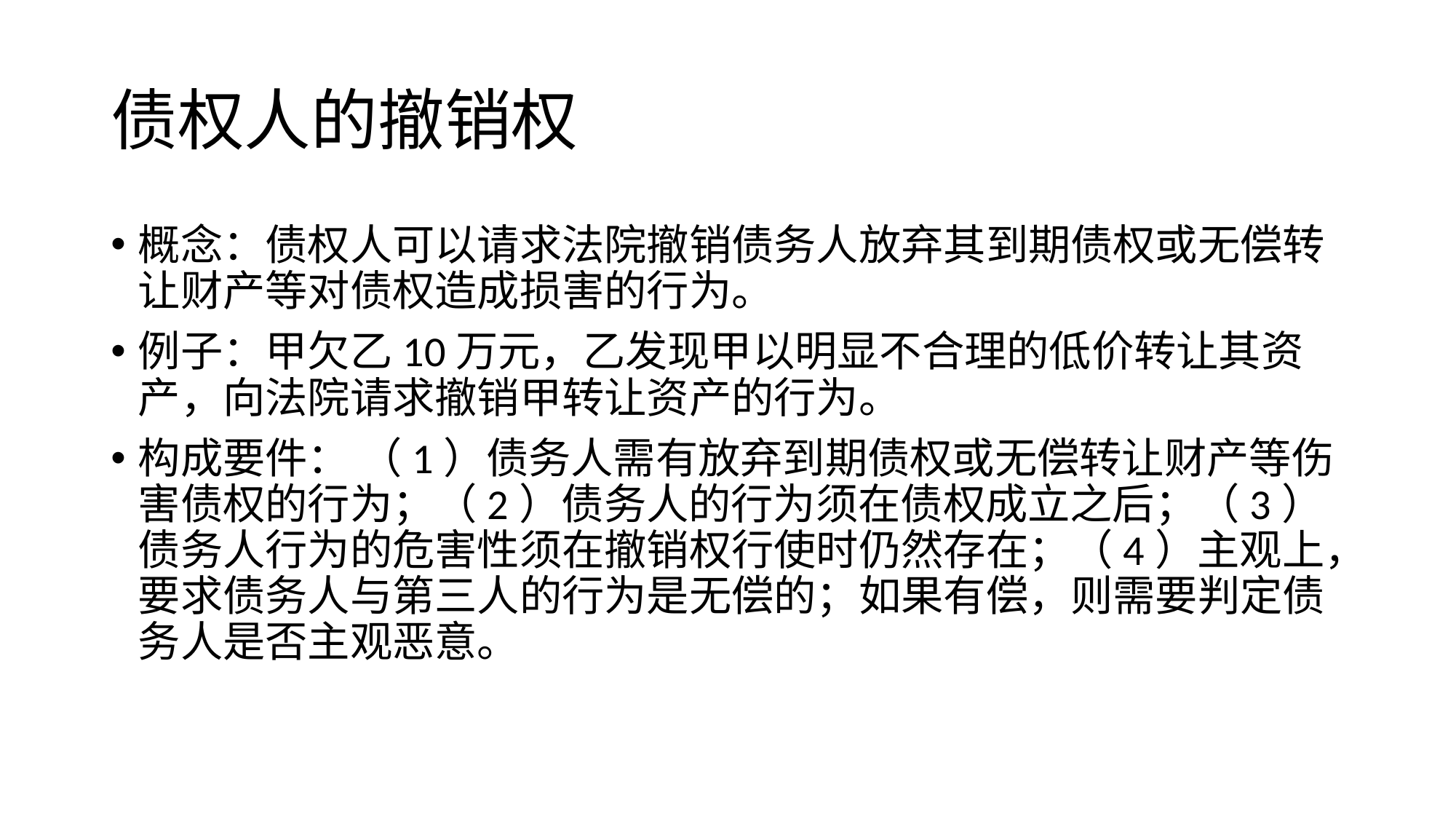

# 债权人的撤销权
概念：债权人可以请求法院撤销债务人放弃其到期债权或无偿转让财产等对债权造成损害的行为。
例子：甲欠乙10万元，乙发现甲以明显不合理的低价转让其资产，向法院请求撤销甲转让资产的行为。
构成要件： （1）债务人需有放弃到期债权或无偿转让财产等伤害债权的行为；（2）债务人的行为须在债权成立之后；（3）债务人行为的危害性须在撤销权行使时仍然存在；（4）主观上，要求债务人与第三人的行为是无偿的；如果有偿，则需要判定债务人是否主观恶意。